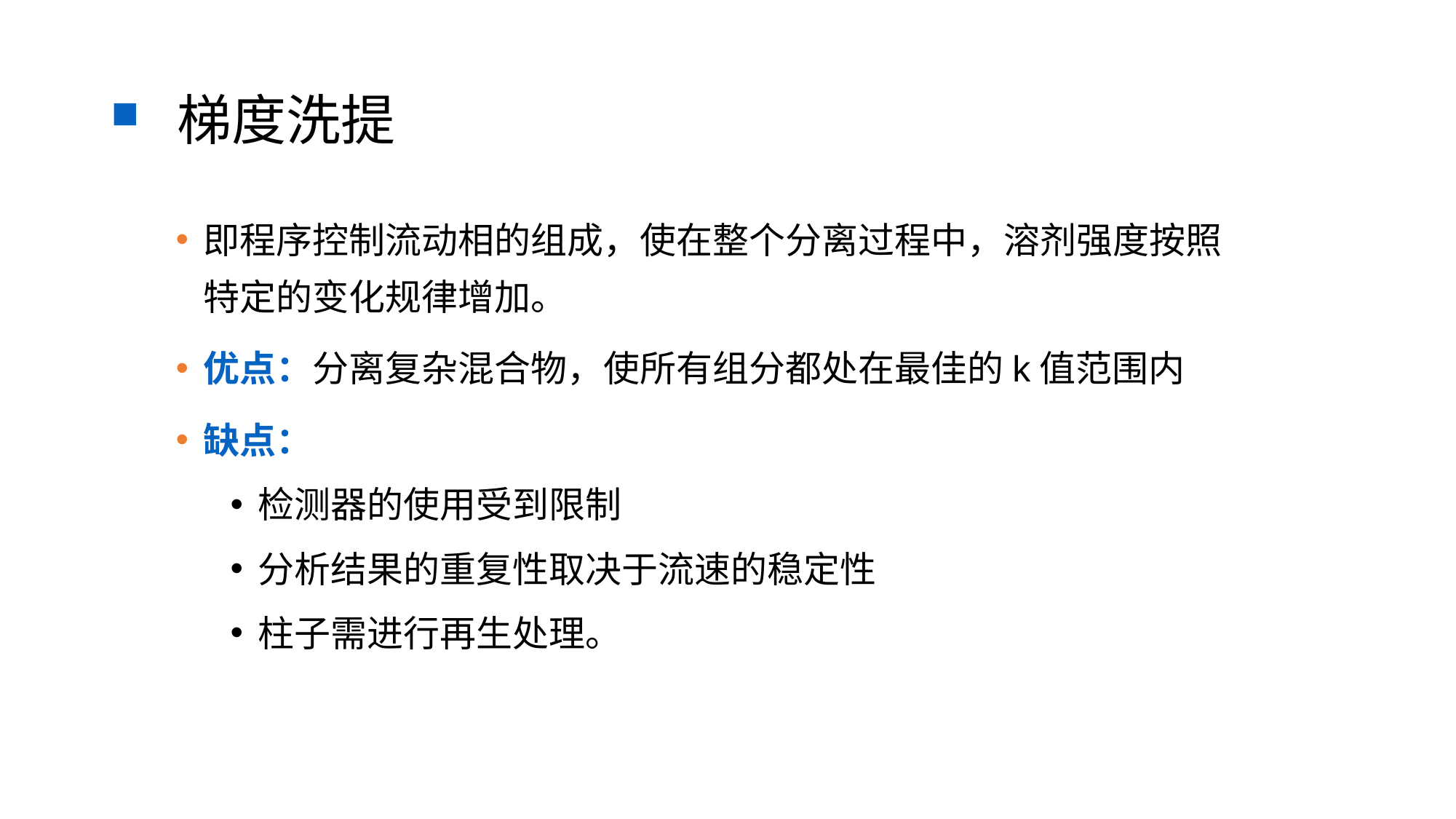

梯度洗提
即程序控制流动相的组成，使在整个分离过程中，溶剂强度按照特定的变化规律增加。
优点：分离复杂混合物，使所有组分都处在最佳的k值范围内
缺点：
检测器的使用受到限制
分析结果的重复性取决于流速的稳定性
柱子需进行再生处理。